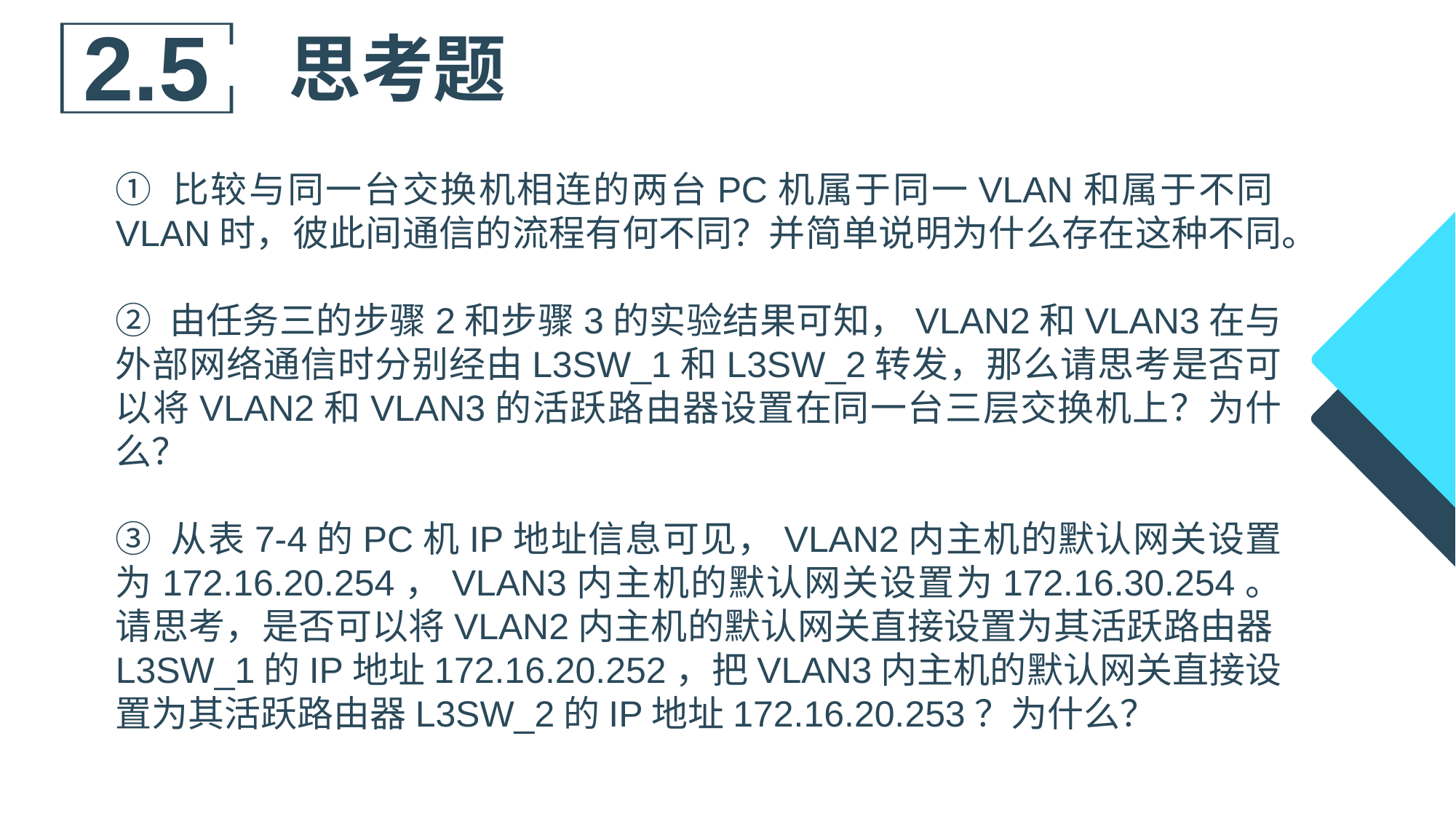

2.5

思考题
① 比较与同一台交换机相连的两台PC机属于同一VLAN和属于不同VLAN时，彼此间通信的流程有何不同？并简单说明为什么存在这种不同。

② 由任务三的步骤2和步骤3的实验结果可知，VLAN2和VLAN3在与外部网络通信时分别经由L3SW_1和L3SW_2转发，那么请思考是否可以将VLAN2和VLAN3的活跃路由器设置在同一台三层交换机上？为什么？

③ 从表7-4的PC机IP地址信息可见，VLAN2内主机的默认网关设置为172.16.20.254，VLAN3内主机的默认网关设置为172.16.30.254。请思考，是否可以将VLAN2内主机的默认网关直接设置为其活跃路由器L3SW_1的IP地址172.16.20.252，把VLAN3内主机的默认网关直接设置为其活跃路由器L3SW_2的IP地址172.16.20.253？为什么？